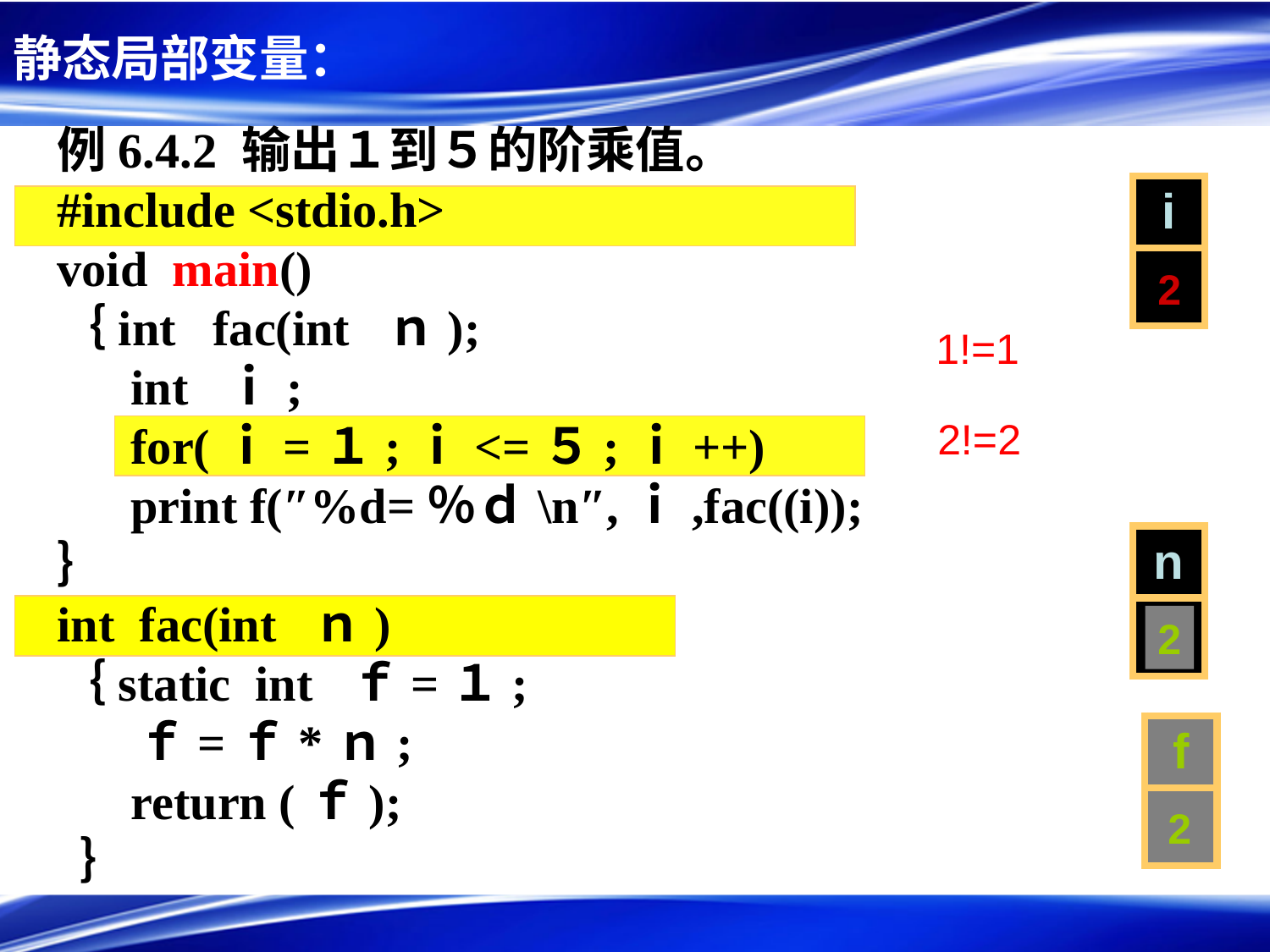

# 静态局部变量：
例6.4.2 输出１到５的阶乘值。
#include <stdio.h>
void  main()
｛int   fac(int  ｎ);
      int  ｉ;
      for(ｉ=１;ｉ<=５;ｉ++)
      print f(″%d=％ｄ\n″,ｉ,fac((i));
｝
int  fac(int  ｎ)
｛static  int  ｆ=１;
      ｆ=ｆ*ｎ;
      return (ｆ);
 ｝
|  |  | i |
| --- | --- | --- |
|  |  |  |

1
2
1!=1
2!=2

|  |  | n |
| --- | --- | --- |
|  |  | 1 |

2
| f |
| --- |
| 1 |
2